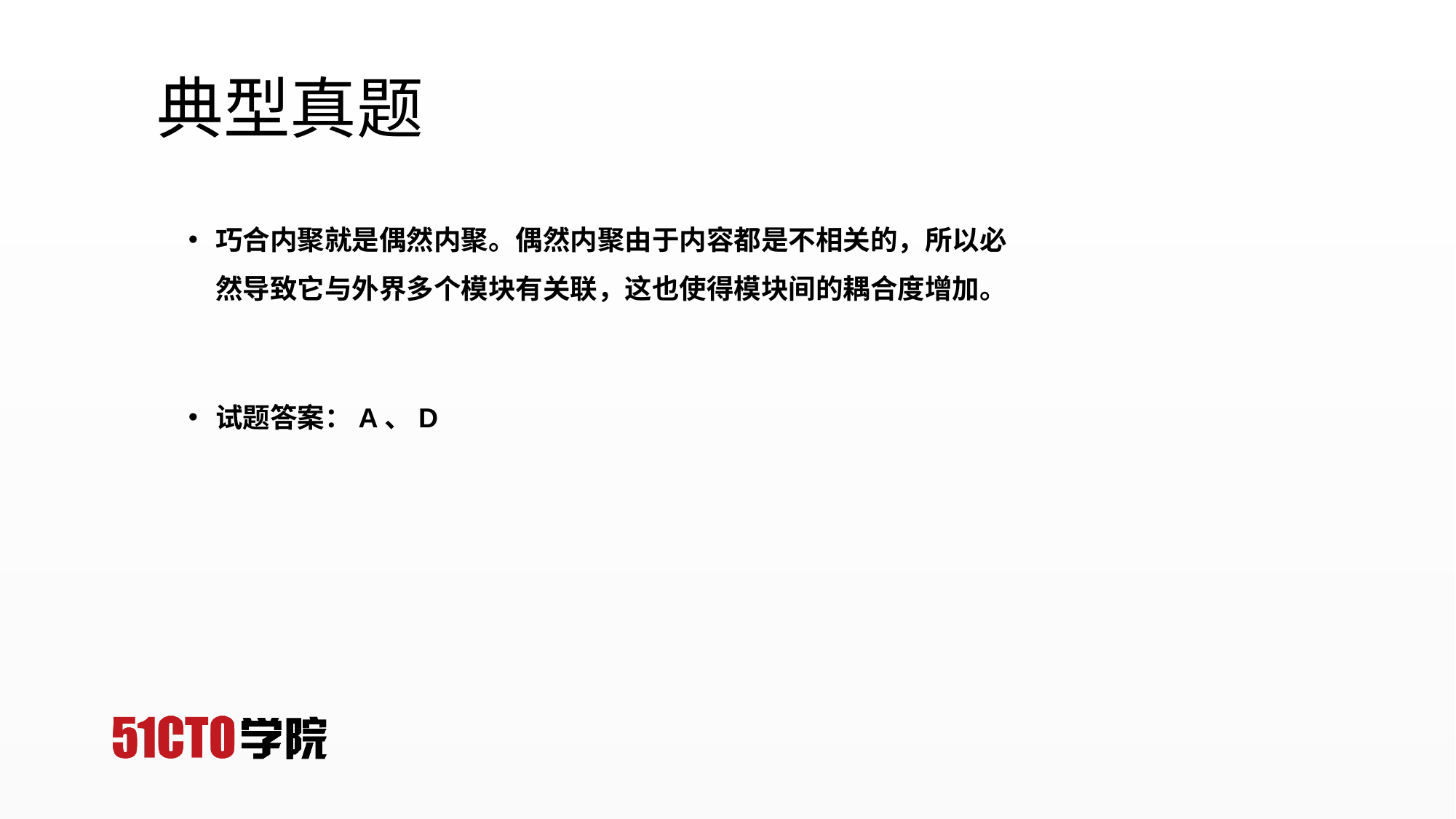

# 典型真题

巧合内聚就是偶然内聚。偶然内聚由于内容都是不相关的，所以必然导致它与外界多个模块有关联，这也使得模块间的耦合度增加。

试题答案：A、D